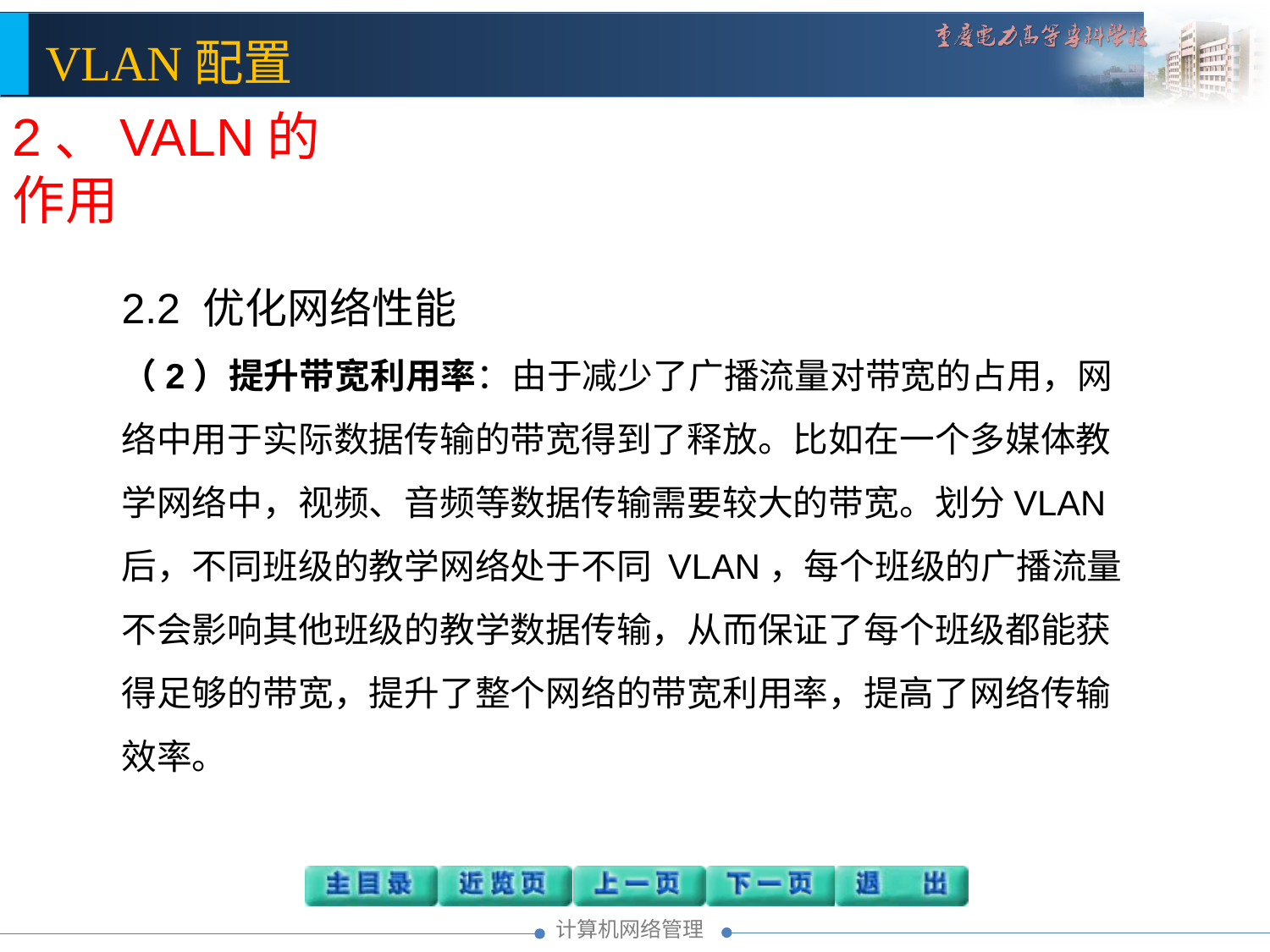

2、VALN的作用
2.2 优化网络性能
（2）提升带宽利用率：由于减少了广播流量对带宽的占用，网络中用于实际数据传输的带宽得到了释放。比如在一个多媒体教学网络中，视频、音频等数据传输需要较大的带宽。划分VLAN后，不同班级的教学网络处于不同 VLAN，每个班级的广播流量不会影响其他班级的教学数据传输，从而保证了每个班级都能获得足够的带宽，提升了整个网络的带宽利用率，提高了网络传输效率。